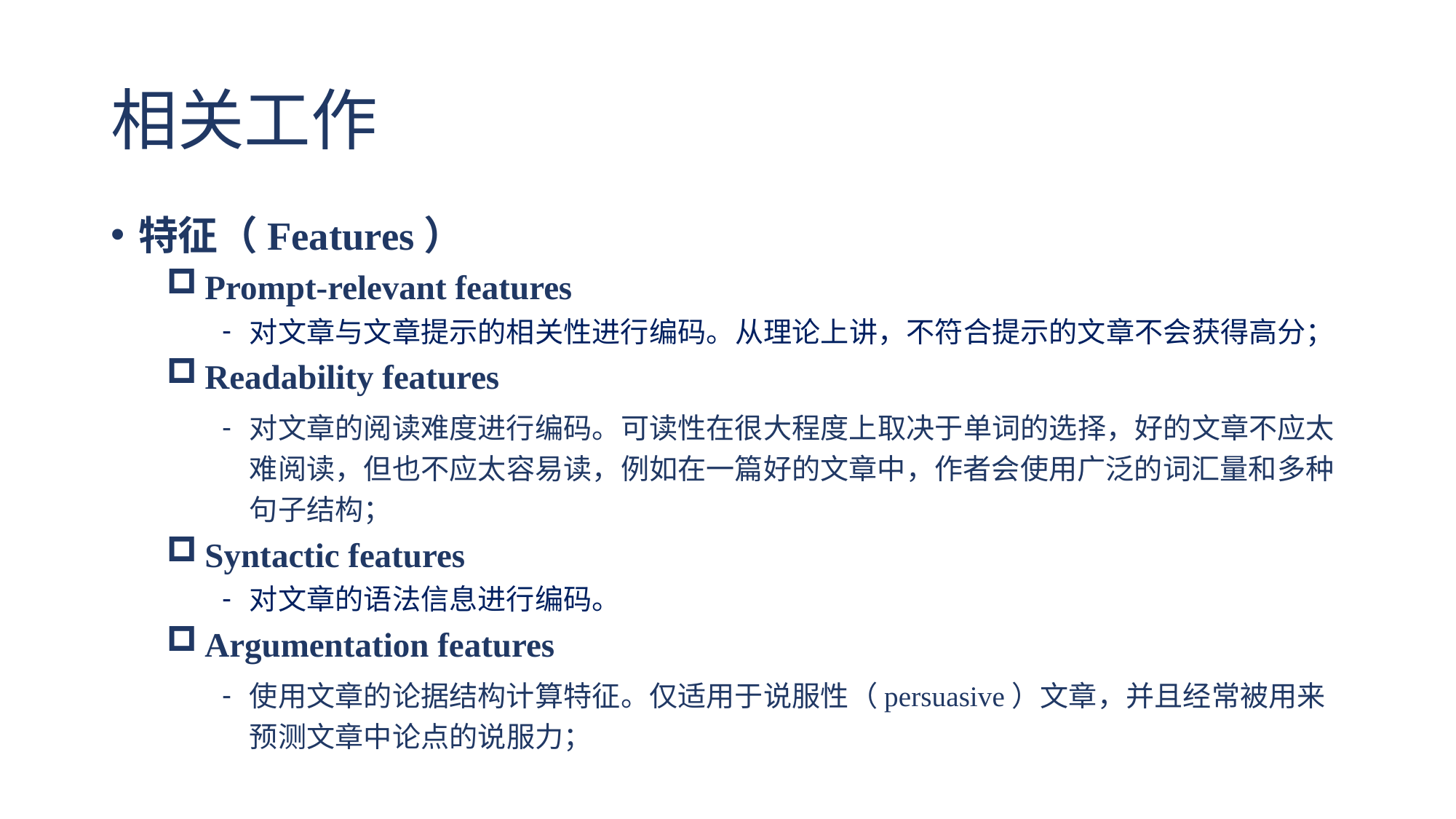

# 相关工作
特征（Features）
 Prompt-relevant features
对文章与文章提示的相关性进行编码。从理论上讲，不符合提示的文章不会获得高分；
 Readability features
对文章的阅读难度进行编码。可读性在很大程度上取决于单词的选择，好的文章不应太难阅读，但也不应太容易读，例如在一篇好的文章中，作者会使用广泛的词汇量和多种句子结构；
 Syntactic features
对文章的语法信息进行编码。
 Argumentation features
使用文章的论据结构计算特征。仅适用于说服性（persuasive）文章，并且经常被用来预测文章中论点的说服力；